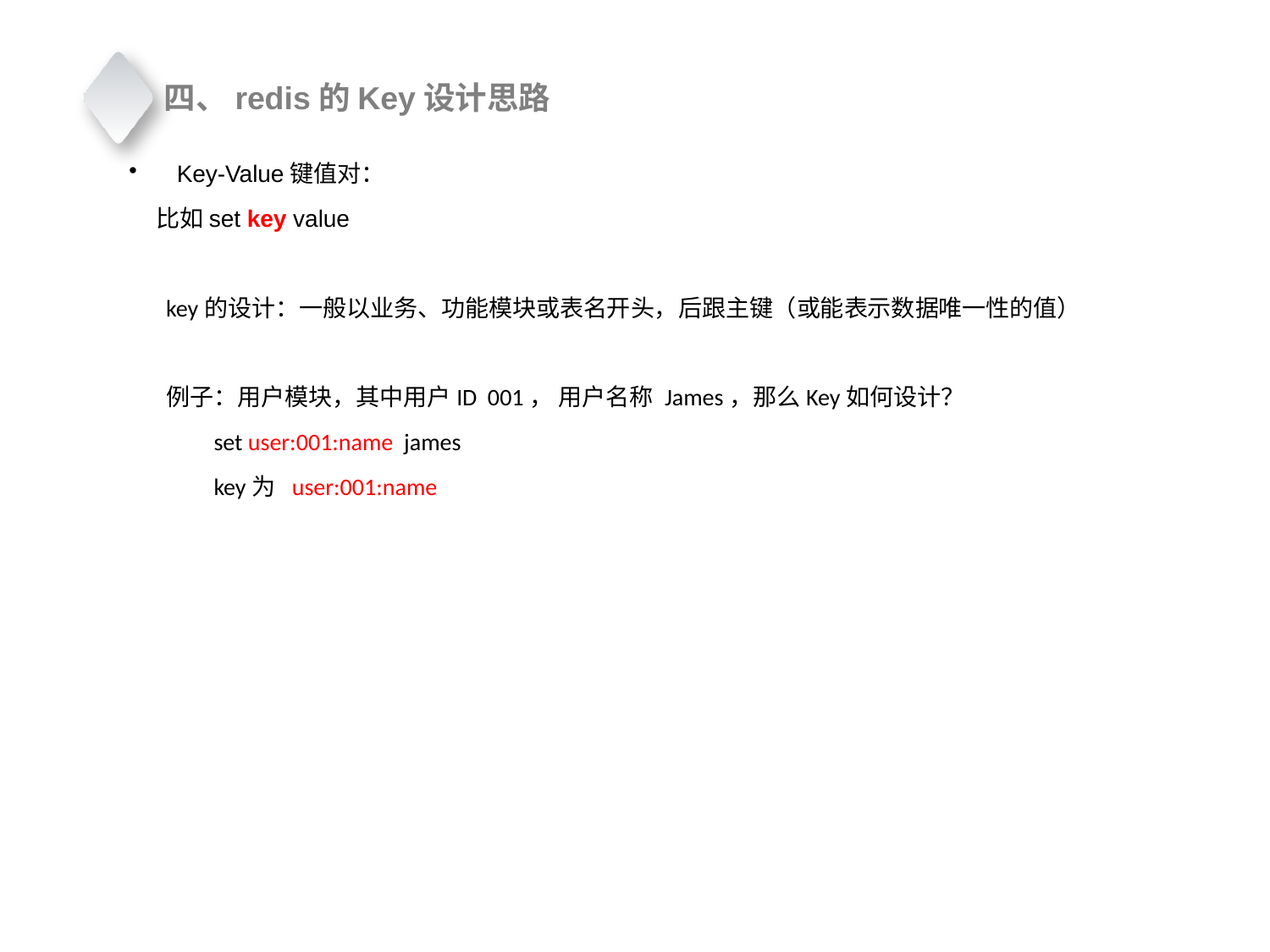

10
四、redis的Key设计思路
Key-Value键值对：
    比如set key value

       key的设计：一般以业务、功能模块或表名开头，后跟主键（或能表示数据唯一性的值）

      例子：用户模块，其中用户ID  001， 用户名称 James，那么Key如何设计？
                set user:001:name  james
                key为  user:001:name